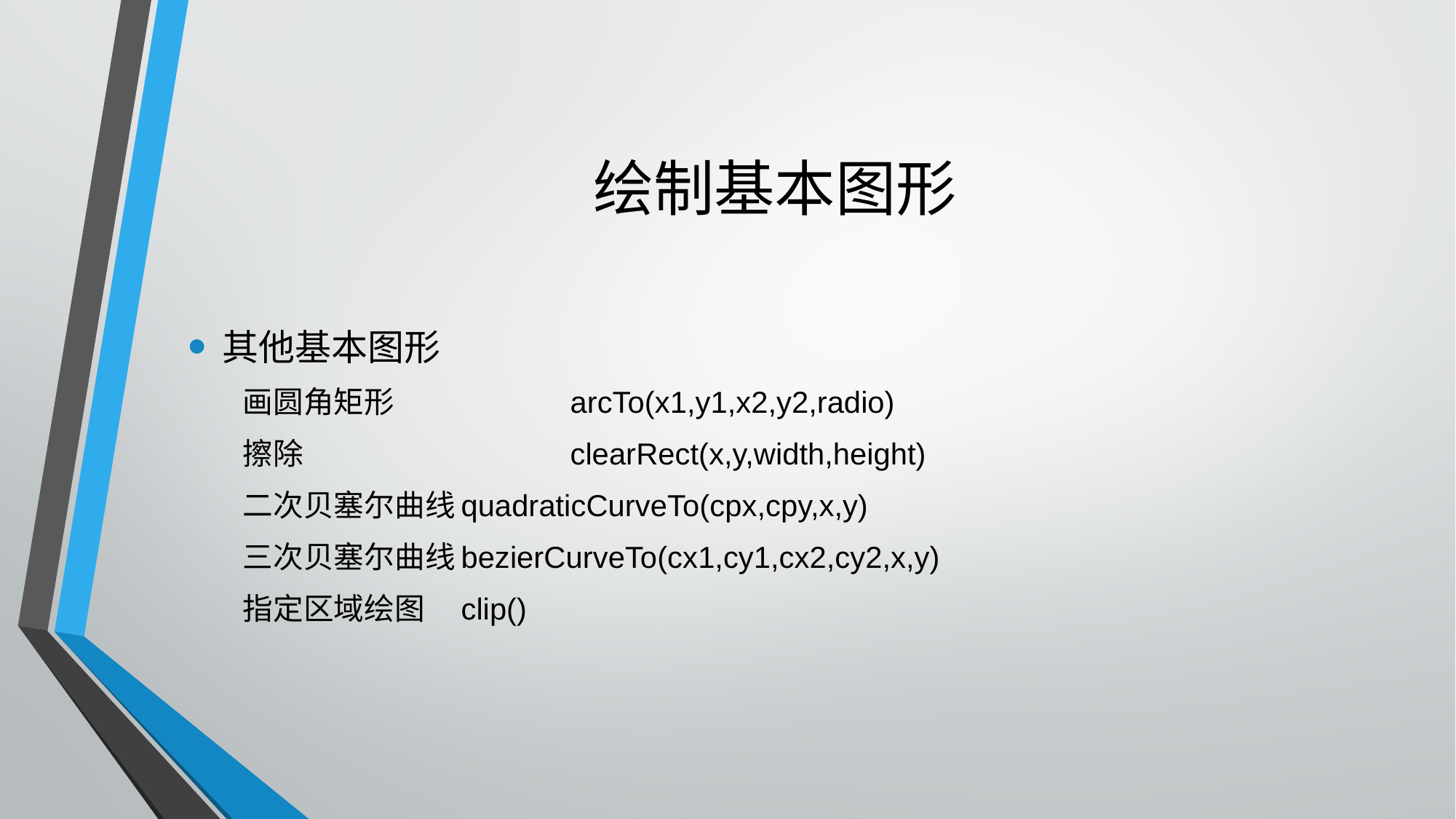

# 绘制基本图形
其他基本图形
画圆角矩形		arcTo(x1,y1,x2,y2,radio)
擦除			clearRect(x,y,width,height)
二次贝塞尔曲线	quadraticCurveTo(cpx,cpy,x,y)
三次贝塞尔曲线	bezierCurveTo(cx1,cy1,cx2,cy2,x,y)
指定区域绘图	clip()